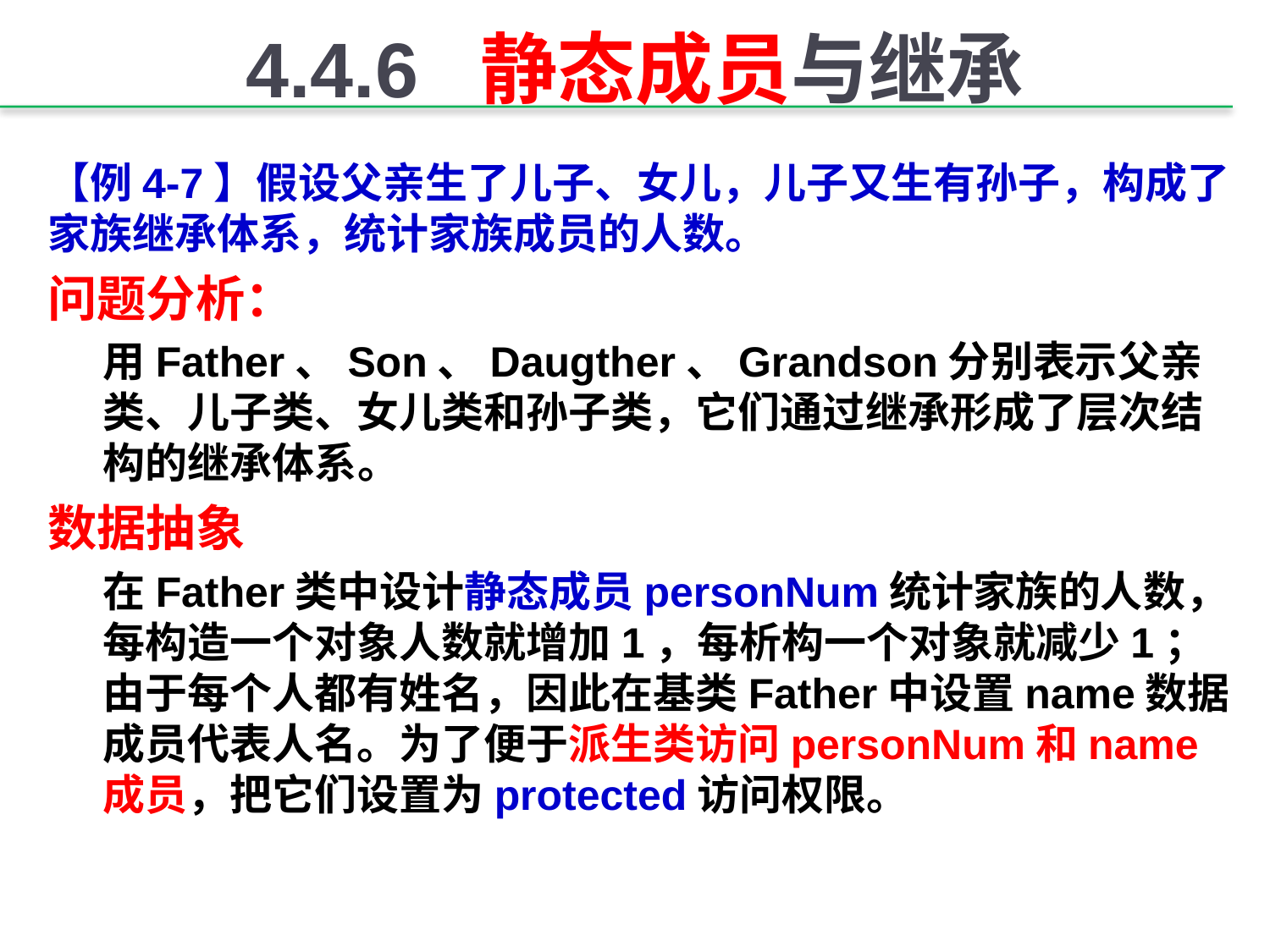

# 4.4.6  静态成员与继承
【例4-7】假设父亲生了儿子、女儿，儿子又生有孙子，构成了家族继承体系，统计家族成员的人数。
问题分析：
用Father、Son、Daugther、Grandson分别表示父亲类、儿子类、女儿类和孙子类，它们通过继承形成了层次结构的继承体系。
数据抽象
在Father类中设计静态成员personNum统计家族的人数，每构造一个对象人数就增加1，每析构一个对象就减少1；由于每个人都有姓名，因此在基类Father中设置name数据成员代表人名。为了便于派生类访问personNum和name成员，把它们设置为protected访问权限。